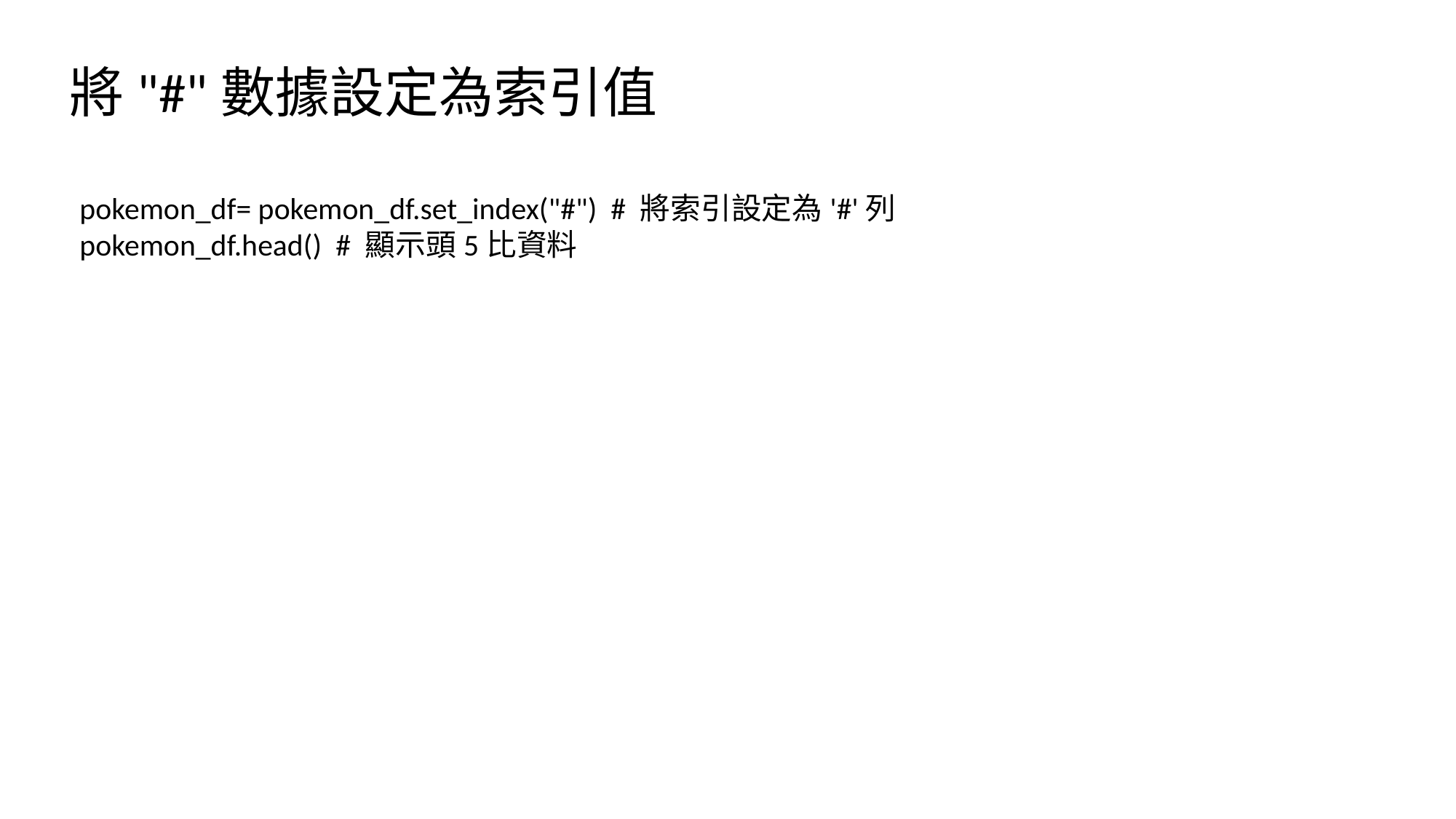

將"#"數據設定為索引值
pokemon_df= pokemon_df.set_index("#")  # 將索引設定為'#'列
pokemon_df.head()  # 顯示頭5比資料